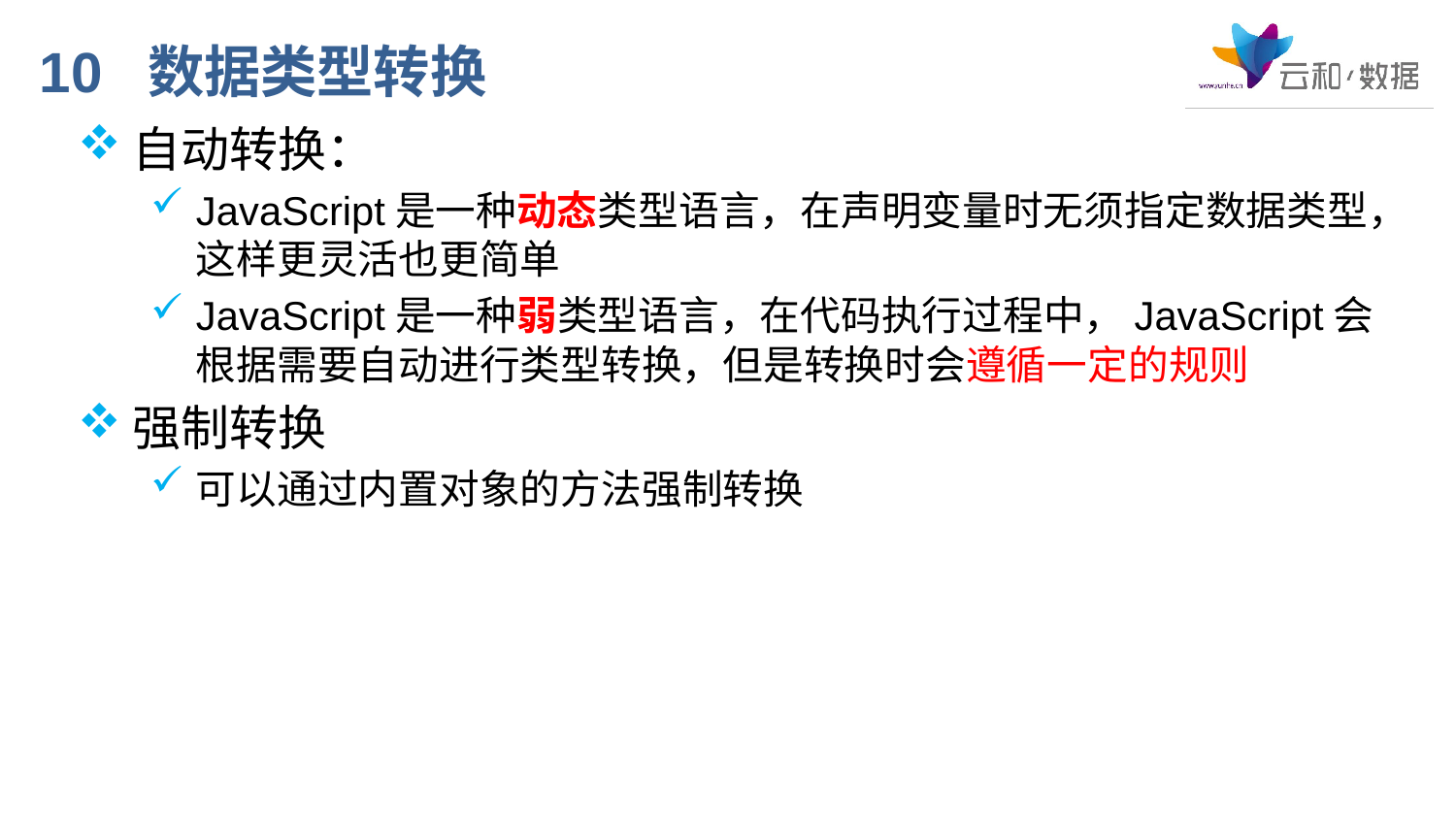

# 10  数据类型转换
自动转换：
JavaScript是一种动态类型语言，在声明变量时无须指定数据类型，这样更灵活也更简单
JavaScript是一种弱类型语言，在代码执行过程中，JavaScript会根据需要自动进行类型转换，但是转换时会遵循一定的规则
强制转换
可以通过内置对象的方法强制转换

21